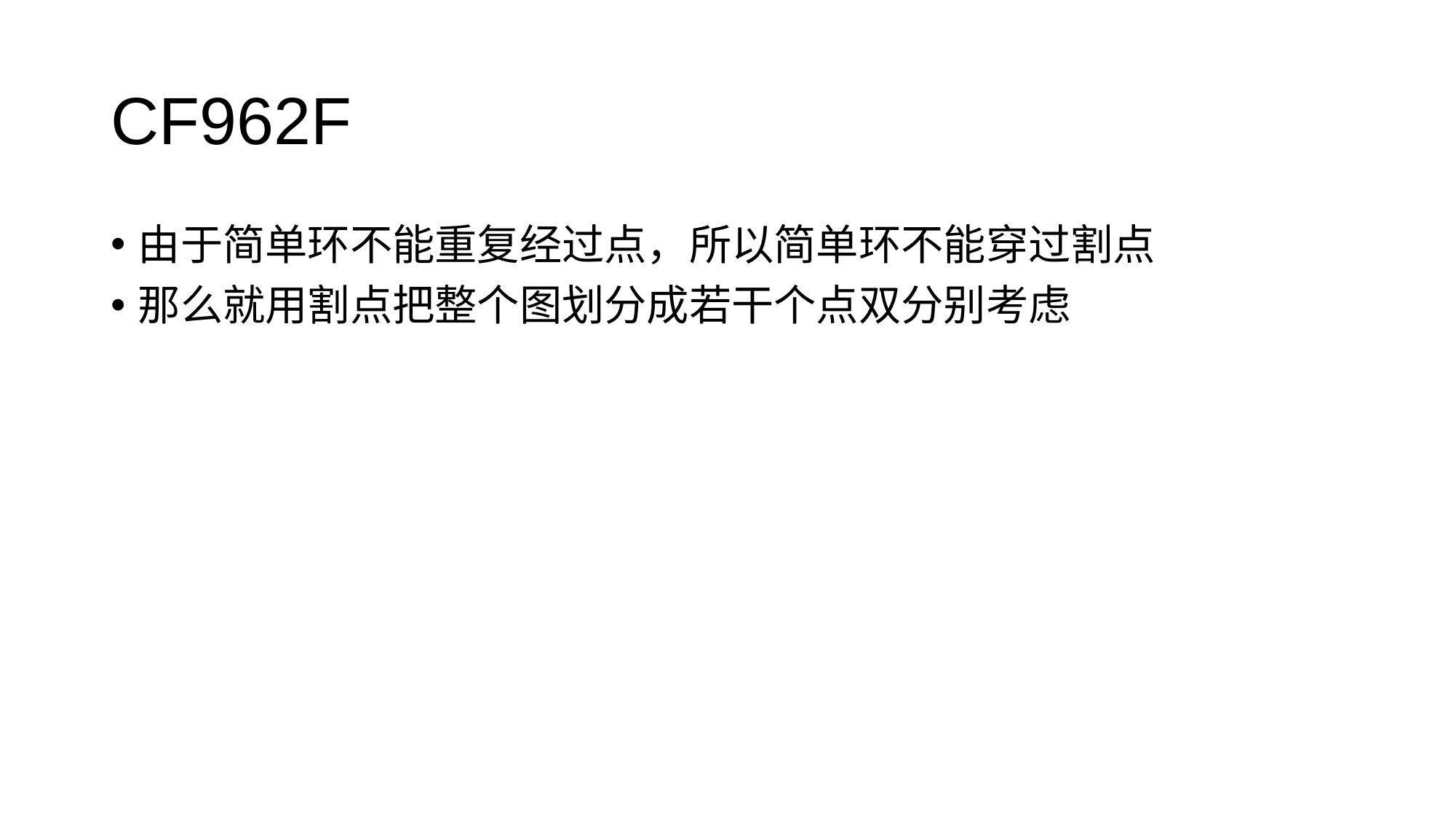

# CF962F
由于简单环不能重复经过点，所以简单环不能穿过割点
那么就用割点把整个图划分成若干个点双分别考虑